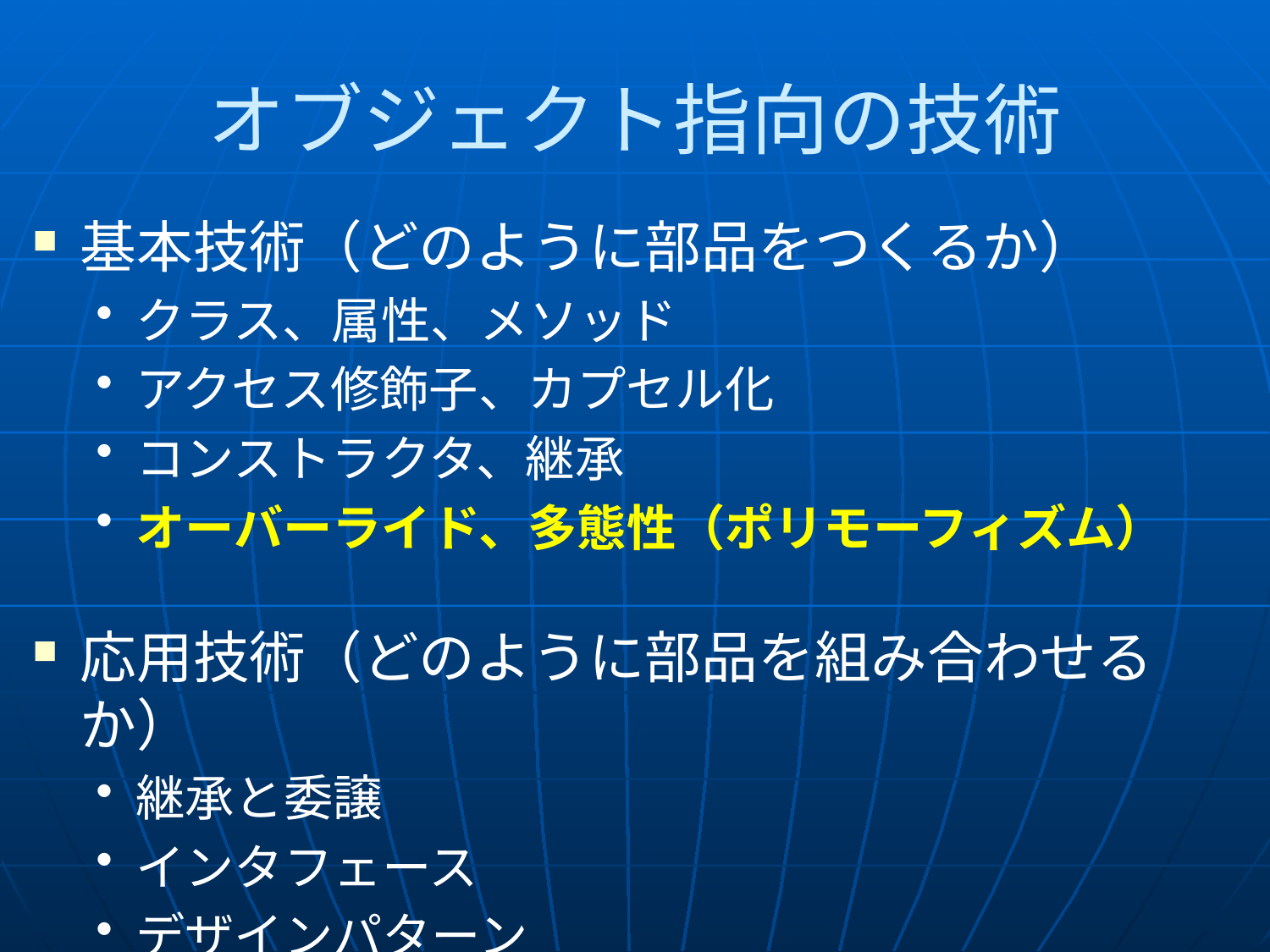

# オブジェクト指向の技術
基本技術（どのように部品をつくるか）
クラス、属性、メソッド
アクセス修飾子、カプセル化
コンストラクタ、継承
オーバーライド、多態性（ポリモーフィズム）

応用技術（どのように部品を組み合わせるか）
継承と委譲
インタフェース
デザインパターン